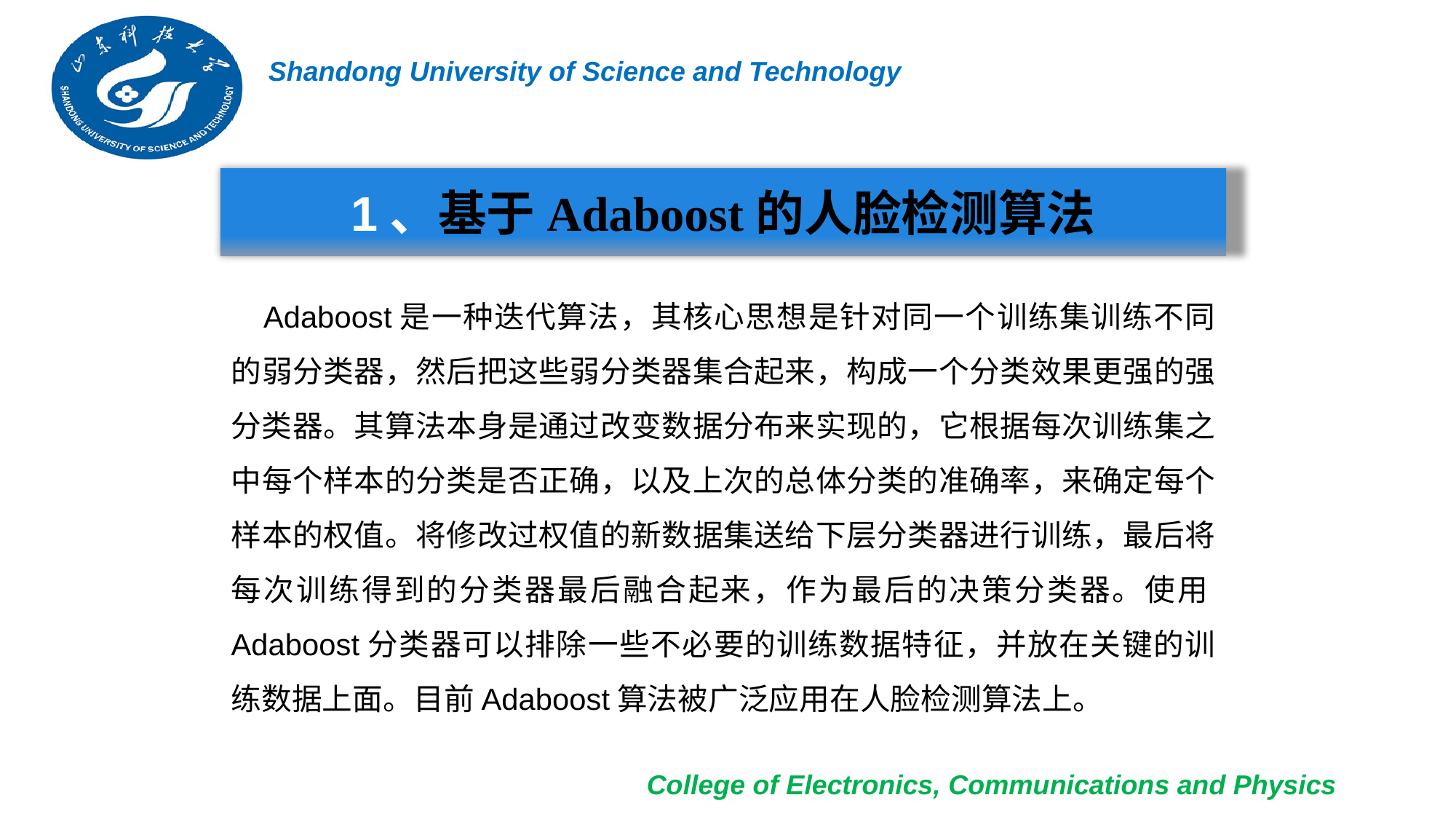

1、基于Adaboost的人脸检测算法
Adaboost是一种迭代算法，其核心思想是针对同一个训练集训练不同的弱分类器，然后把这些弱分类器集合起来，构成一个分类效果更强的强分类器。其算法本身是通过改变数据分布来实现的，它根据每次训练集之中每个样本的分类是否正确，以及上次的总体分类的准确率，来确定每个样本的权值。将修改过权值的新数据集送给下层分类器进行训练，最后将每次训练得到的分类器最后融合起来，作为最后的决策分类器。使用Adaboost分类器可以排除一些不必要的训练数据特征，并放在关键的训练数据上面。目前Adaboost算法被广泛应用在人脸检测算法上。